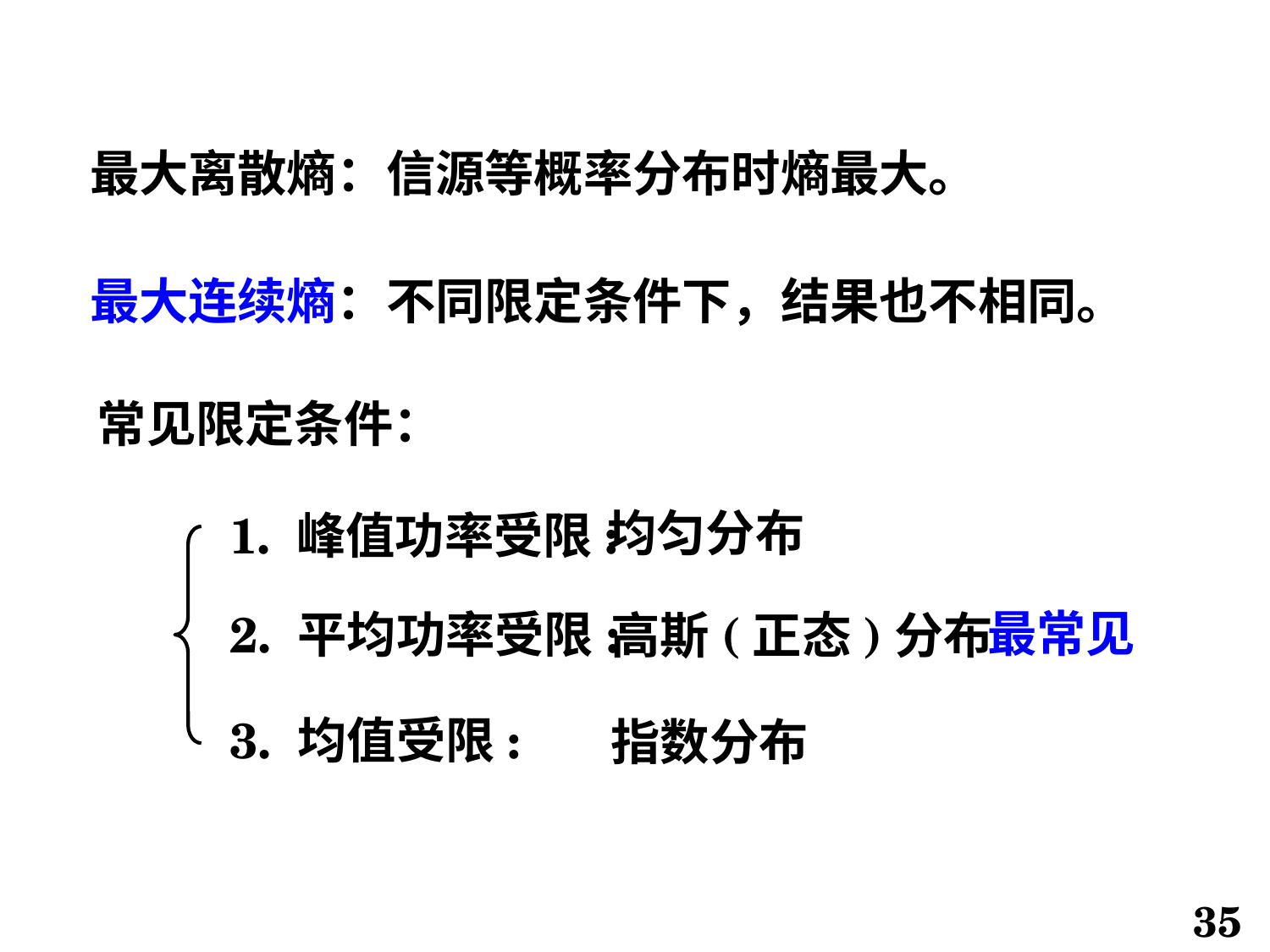

最大离散熵：
信源等概率分布时熵最大。
最大连续熵：
不同限定条件下，结果也不相同。
常见限定条件：

均匀分布
1. 峰值功率受限:
2. 平均功率受限:
3. 均值受限:
最常见
高斯(正态)分布
指数分布
35